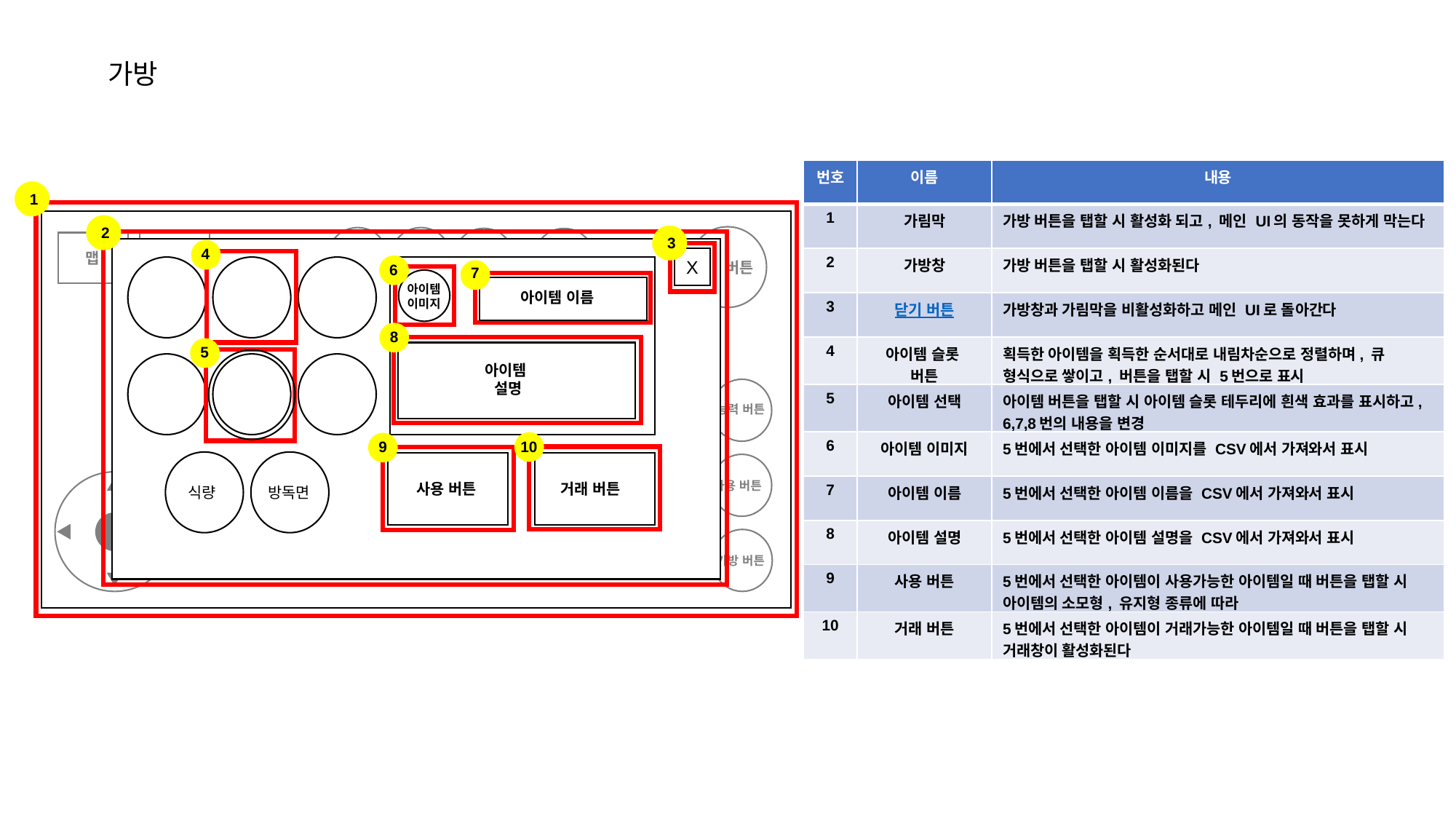

가방
| 번호 | 이름 | 내용 |
| --- | --- | --- |
| 1 | 가림막 | 가방 버튼을 탭할 시 활성화 되고, 메인 UI의 동작을 못하게 막는다 |
| 2 | 가방창 | 가방 버튼을 탭할 시 활성화된다 |
| 3 | 닫기 버튼 | 가방창과 가림막을 비활성화하고 메인 UI로 돌아간다 |
| 4 | 아이템 슬롯 버튼 | 획득한 아이템을 획득한 순서대로 내림차순으로 정렬하며, 큐 형식으로 쌓이고, 버튼을 탭할 시 5번으로 표시 |
| 5 | 아이템 선택 | 아이템 버튼을 탭할 시 아이템 슬롯 테두리에 흰색 효과를 표시하고, 6,7,8번의 내용을 변경 |
| 6 | 아이템 이미지 | 5번에서 선택한 아이템 이미지를 CSV에서 가져와서 표시 |
| 7 | 아이템 이름 | 5번에서 선택한 아이템 이름을 CSV에서 가져와서 표시 |
| 8 | 아이템 설명 | 5번에서 선택한 아이템 설명을 CSV에서 가져와서 표시 |
| 9 | 사용 버튼 | 5번에서 선택한 아이템이 사용가능한 아이템일 때 버튼을 탭할 시 아이템의 소모형, 유지형 종류에 따라 |
| 10 | 거래 버튼 | 5번에서 선택한 아이템이 거래가능한 아이템일 때 버튼을 탭할 시 거래창이 활성화된다 |

1

2

3

4

체력

맵
디버프
남은시간
X

설정 버튼
6

7

아이템
이미지

아이템 이름
8

5

아이템
설명

능력 버튼
10

9

사용 버튼
사용 버튼
거래 버튼
방독면
식량

가방 버튼